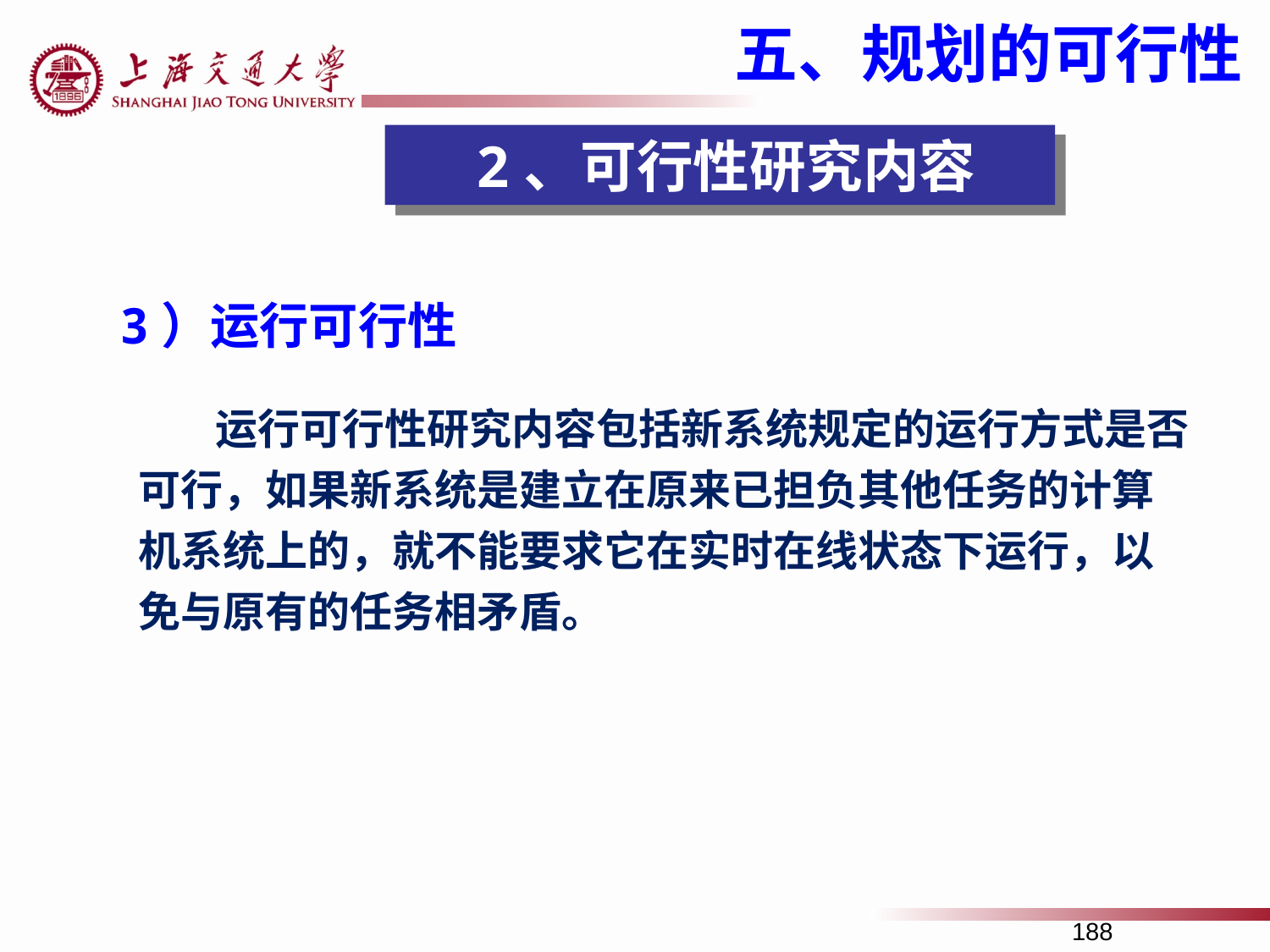

五、规划的可行性
2、可行性研究内容
3）运行可行性
	       运行可行性研究内容包括新系统规定的运行方式是否可行，如果新系统是建立在原来已担负其他任务的计算机系统上的，就不能要求它在实时在线状态下运行，以免与原有的任务相矛盾。
188